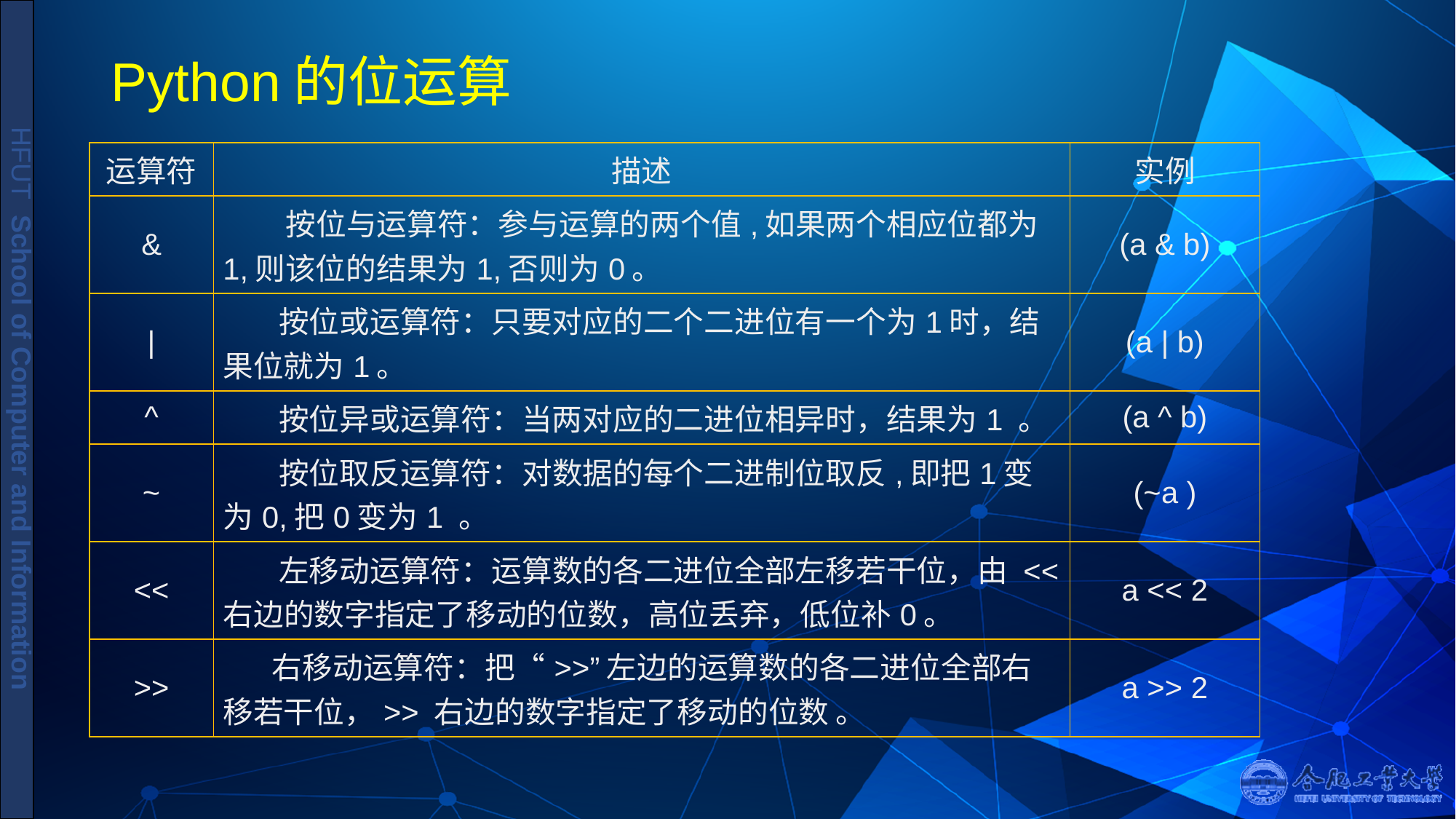

# Python的位运算
| 运算符 | 描述 | 实例 |
| --- | --- | --- |
| & | 按位与运算符：参与运算的两个值,如果两个相应位都为1,则该位的结果为1,否则为0。 | (a & b) |
| | | 按位或运算符：只要对应的二个二进位有一个为1时，结果位就为1。 | (a | b) |
| ^ | 按位异或运算符：当两对应的二进位相异时，结果为1 。 | (a ^ b) |
| ~ | 按位取反运算符：对数据的每个二进制位取反,即把1变为0,把0变为1 。 | (~a ) |
| << | 左移动运算符：运算数的各二进位全部左移若干位，由 << 右边的数字指定了移动的位数，高位丢弃，低位补0。 | a << 2 |
| >> | 右移动运算符：把“>>”左边的运算数的各二进位全部右移若干位，>> 右边的数字指定了移动的位数 。 | a >> 2 |